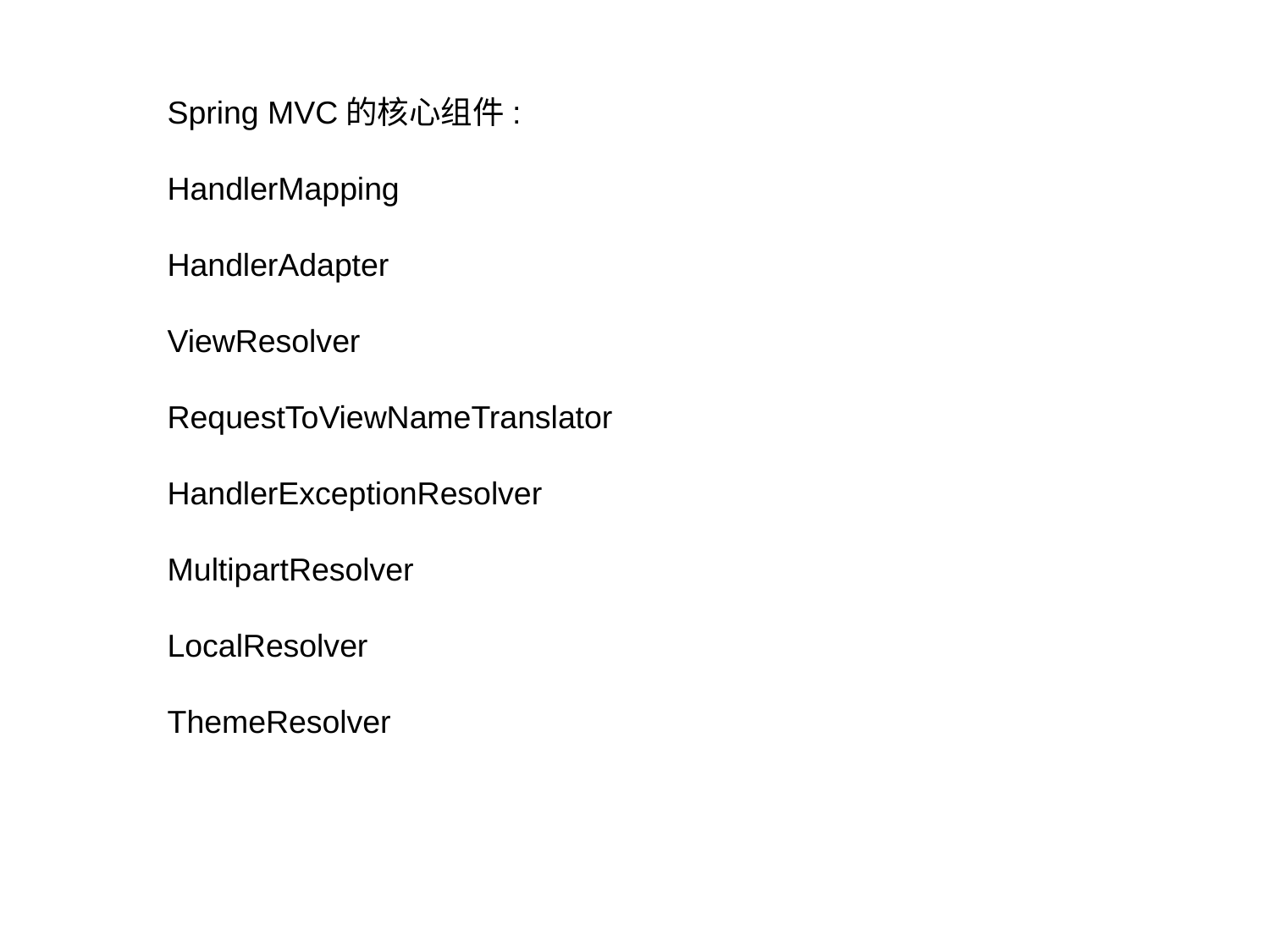

Spring MVC的核心组件:

HandlerMapping

HandlerAdapter

ViewResolver

RequestToViewNameTranslator

HandlerExceptionResolver

MultipartResolver

LocalResolver

ThemeResolver